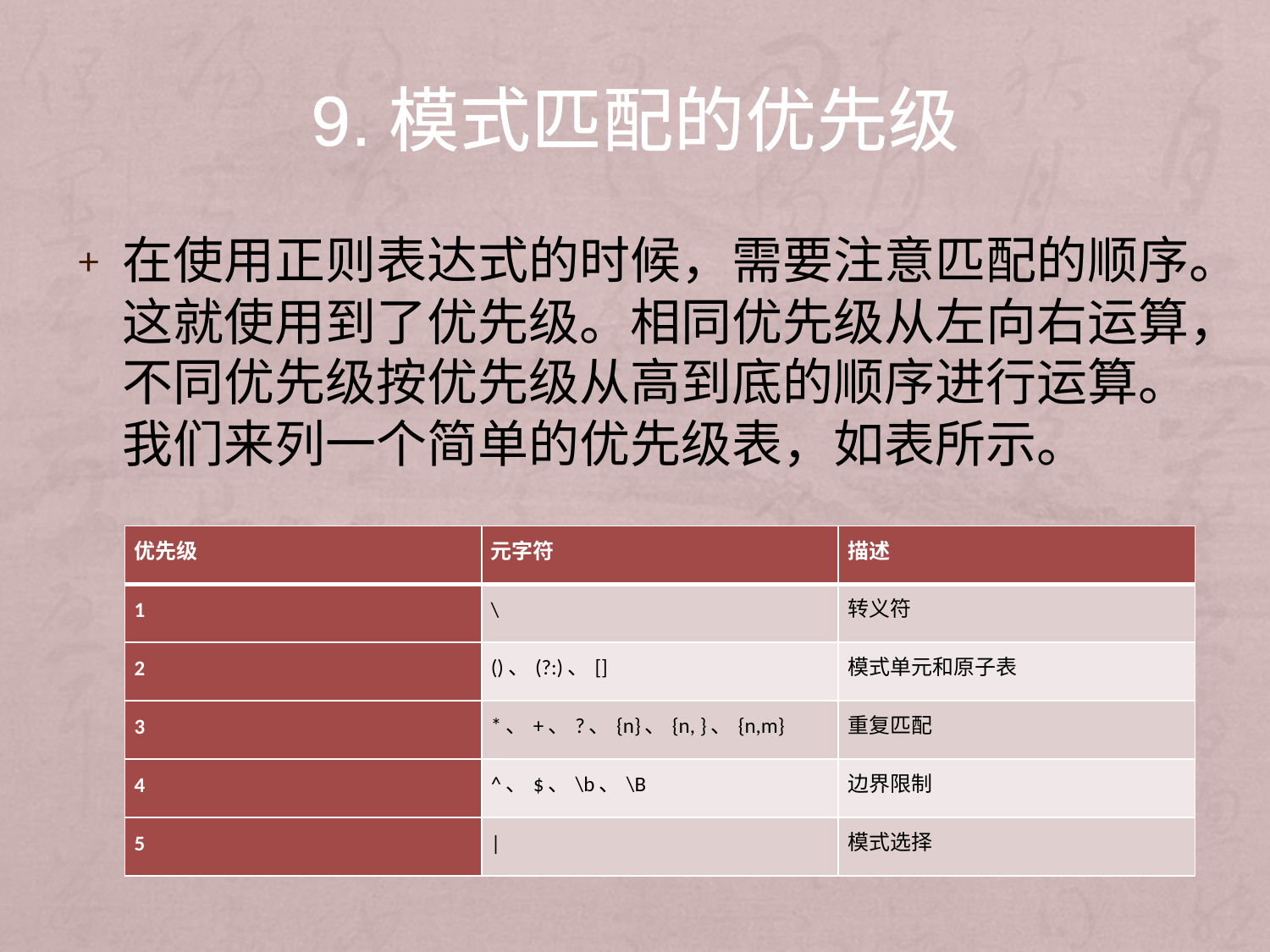

# 9.模式匹配的优先级
在使用正则表达式的时候，需要注意匹配的顺序。这就使用到了优先级。相同优先级从左向右运算，不同优先级按优先级从高到底的顺序进行运算。我们来列一个简单的优先级表，如表所示。
| 优先级 | 元字符 | 描述 |
| --- | --- | --- |
| 1 | \ | 转义符 |
| 2 | ()、(?:)、[] | 模式单元和原子表 |
| 3 | \*、+、?、{n}、{n, }、{n,m} | 重复匹配 |
| 4 | ^、$、\b、\B | 边界限制 |
| 5 | | | 模式选择 |